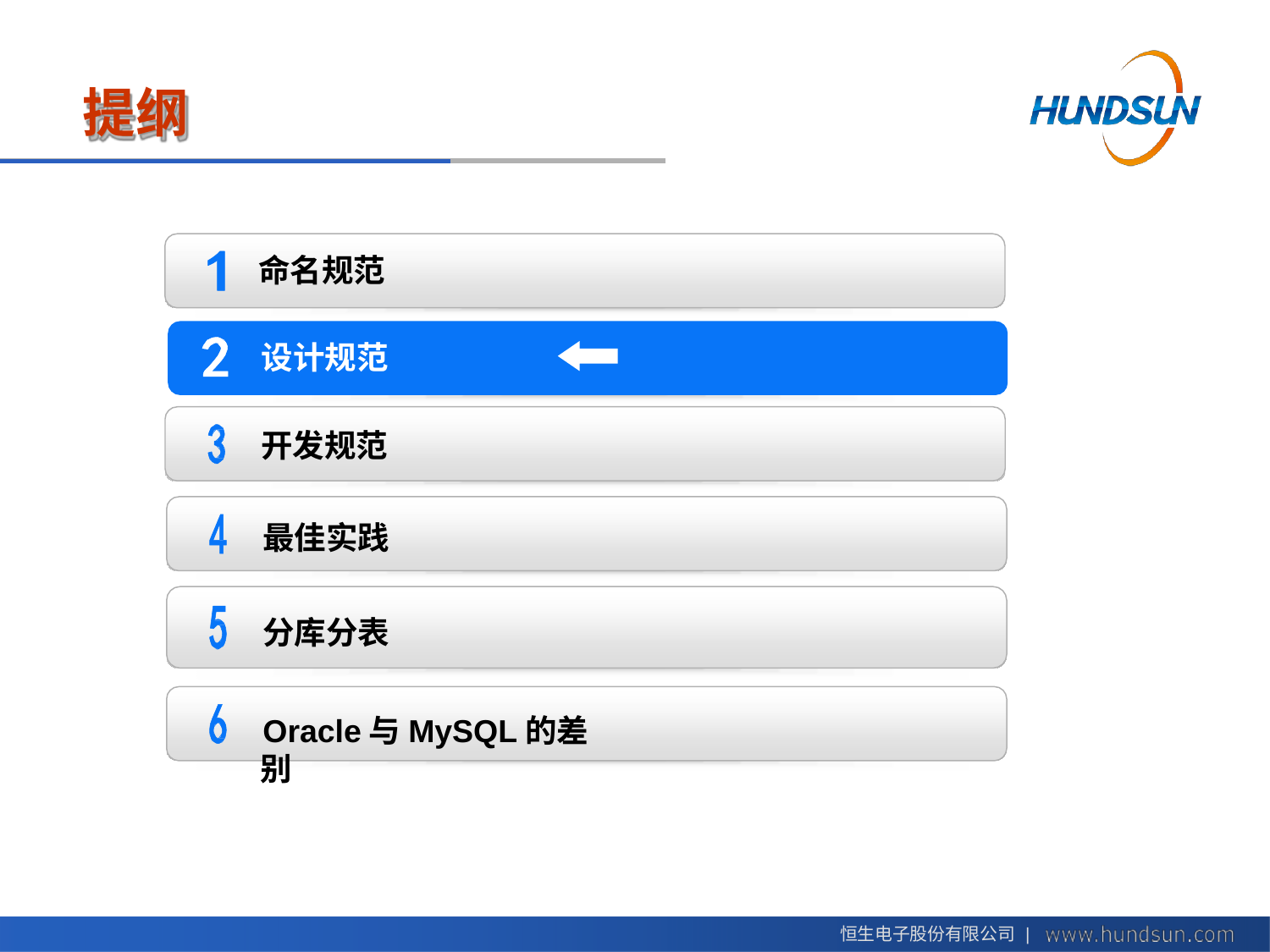

提纲

# 命名规范

设计规范

开发规范

最佳实践

分库分表

Oracle与MySQL的差别

恒生电子股份有限公司 |